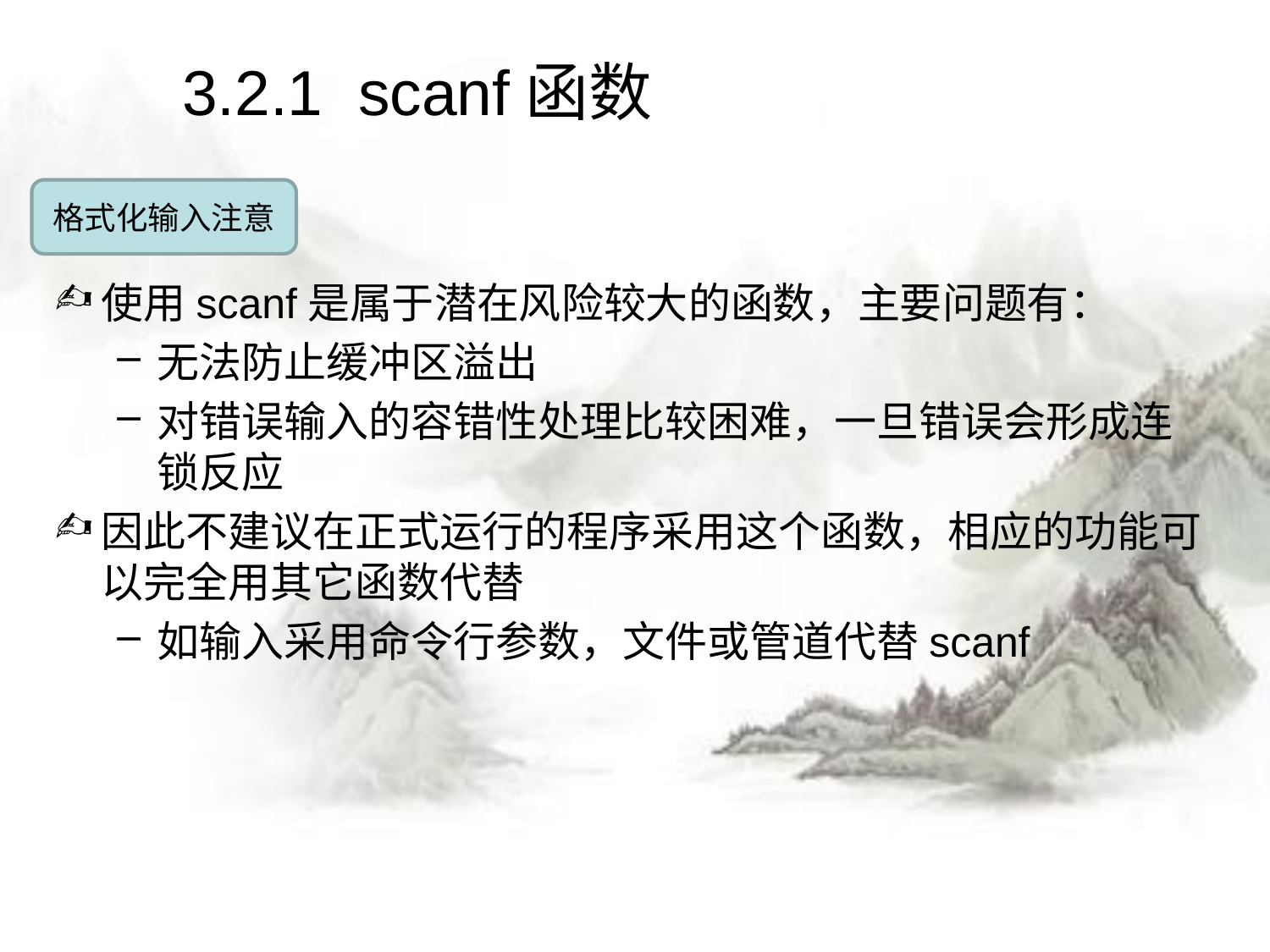

# 3.2.1  scanf函数
格式化输入注意
使用scanf是属于潜在风险较大的函数，主要问题有：
无法防止缓冲区溢出
对错误输入的容错性处理比较困难，一旦错误会形成连锁反应
因此不建议在正式运行的程序采用这个函数，相应的功能可以完全用其它函数代替
如输入采用命令行参数，文件或管道代替scanf